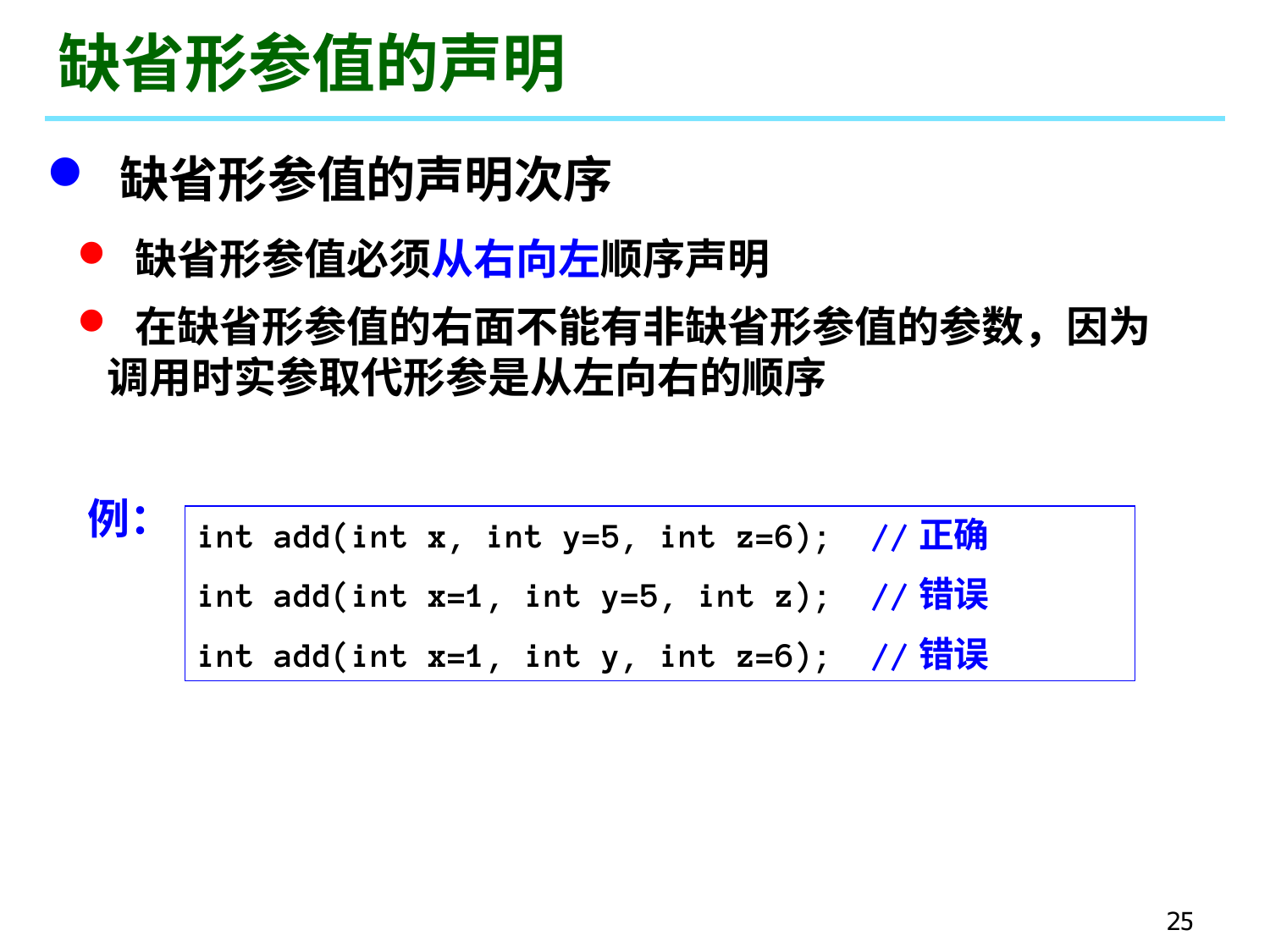

# 缺省形参值的声明
 缺省形参值的声明次序
 缺省形参值必须从右向左顺序声明
 在缺省形参值的右面不能有非缺省形参值的参数，因为调用时实参取代形参是从左向右的顺序
例：
int add(int x, int y=5, int z=6);  //正确
int add(int x=1, int y=5, int z);  //错误
int add(int x=1, int y, int z=6);  //错误
25